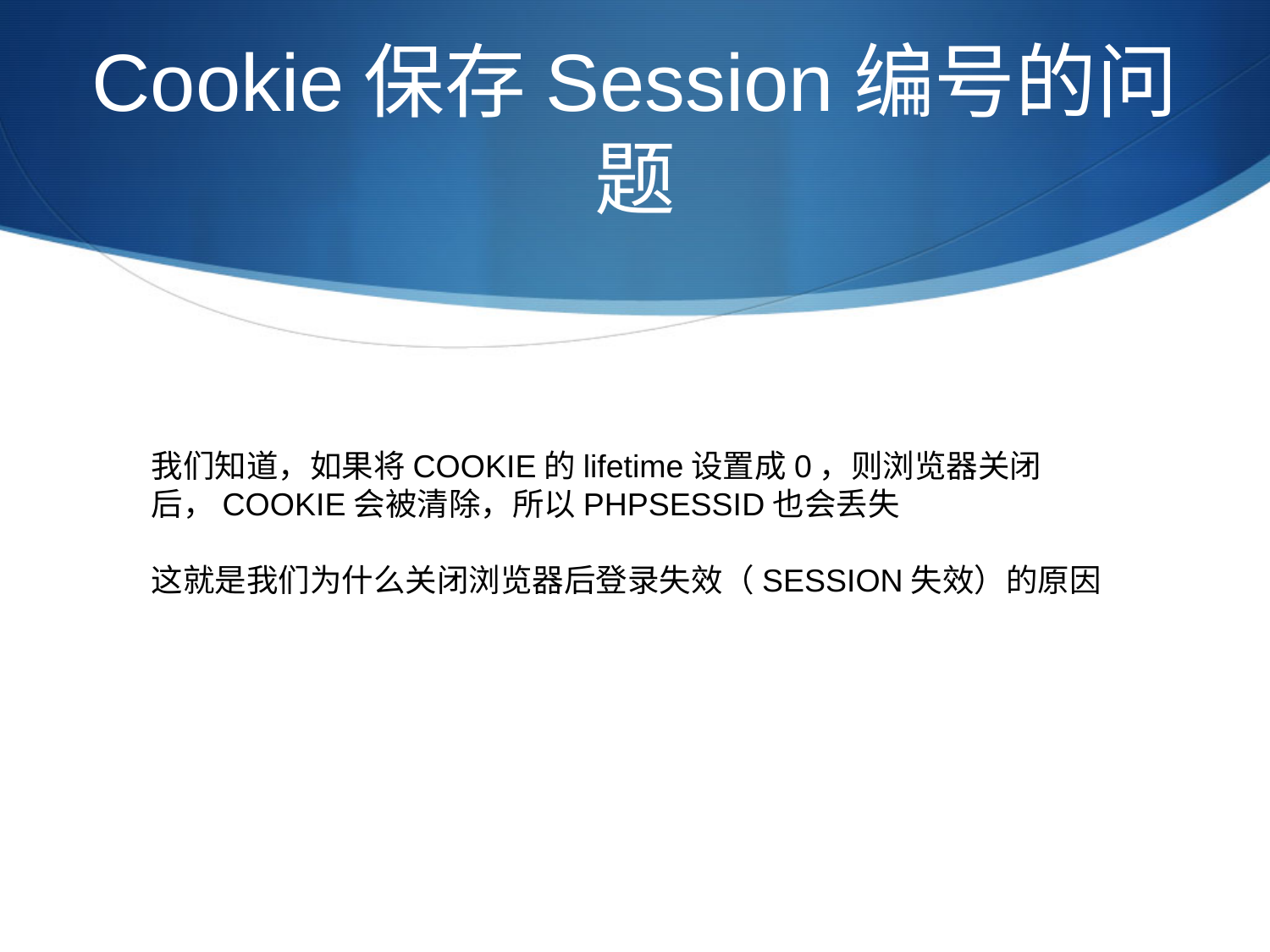

# Cookie保存Session编号的问题
我们知道，如果将COOKIE的lifetime设置成0，则浏览器关闭后，COOKIE会被清除，所以PHPSESSID也会丢失

这就是我们为什么关闭浏览器后登录失效（SESSION失效）的原因